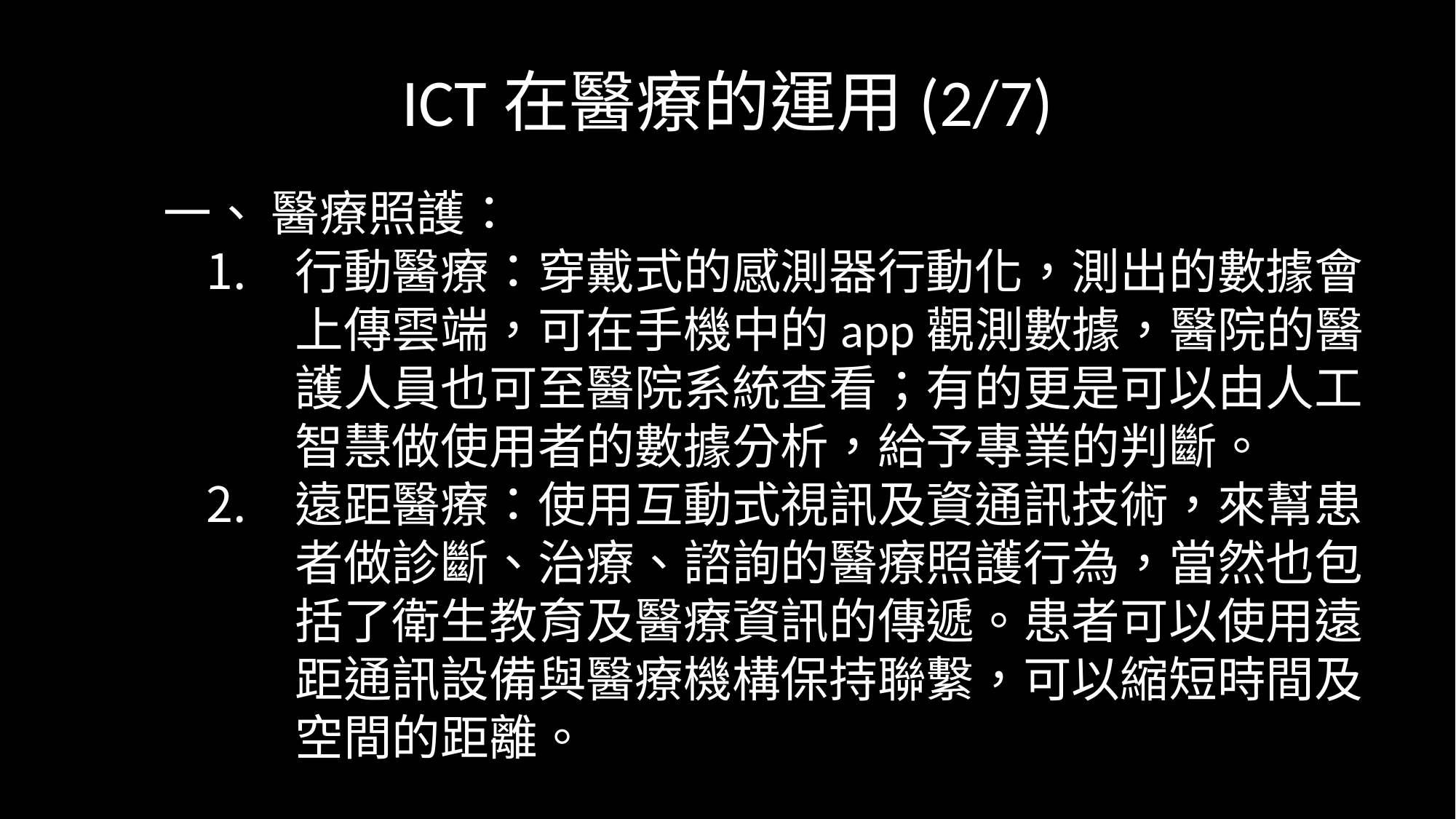

# ICT在醫療的運用(2/7)
一、 醫療照護：
行動醫療：穿戴式的感測器行動化，測出的數據會上傳雲端，可在手機中的app觀測數據，醫院的醫護人員也可至醫院系統查看；有的更是可以由人工智慧做使用者的數據分析，給予專業的判斷。
遠距醫療：使用互動式視訊及資通訊技術，來幫患者做診斷、治療、諮詢的醫療照護行為，當然也包括了衛生教育及醫療資訊的傳遞。患者可以使用遠距通訊設備與醫療機構保持聯繫，可以縮短時間及空間的距離。